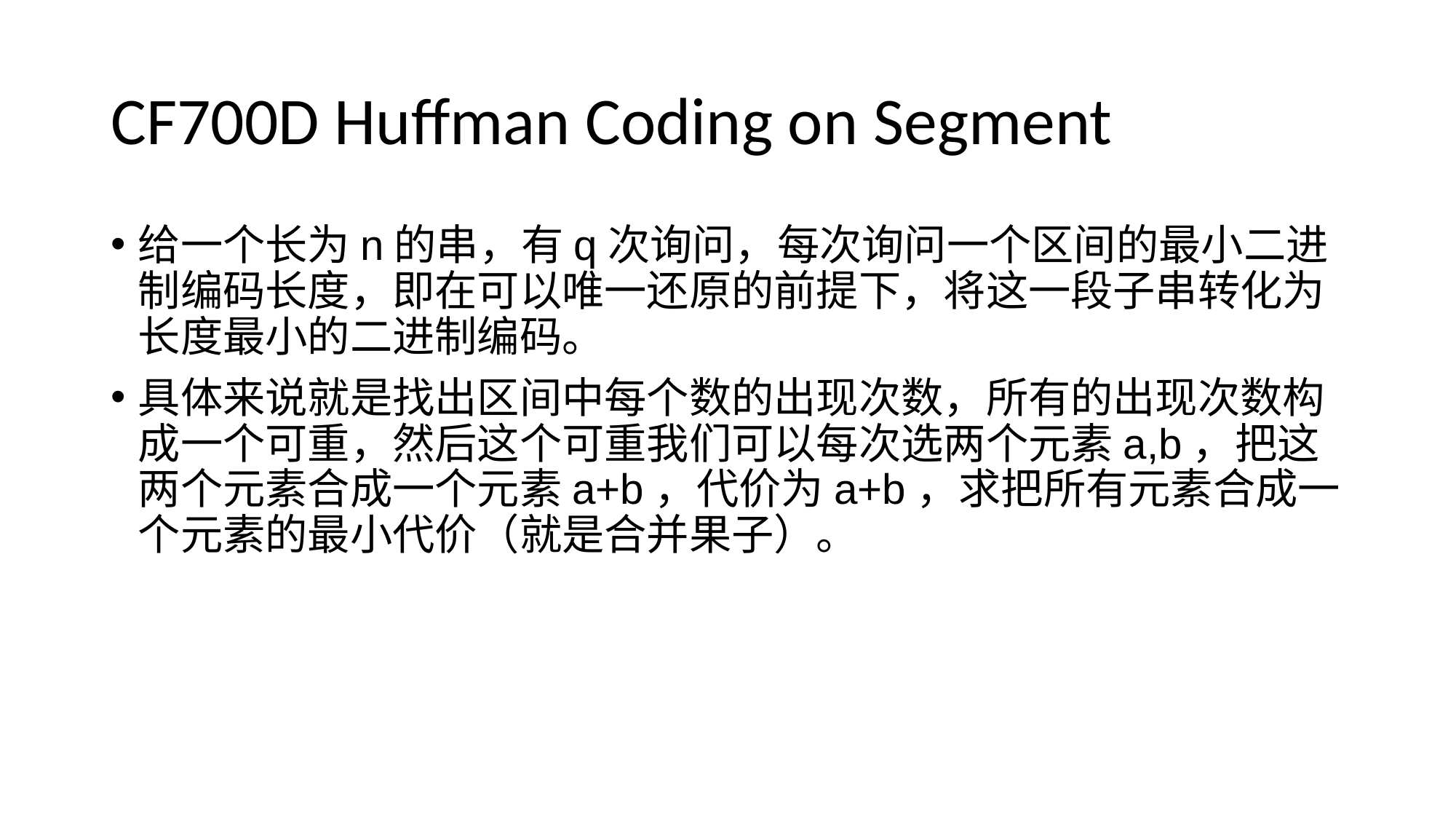

# CF700D Huffman Coding on Segment
给一个长为n的串，有q次询问，每次询问一个区间的最小二进制编码长度，即在可以唯一还原的前提下，将这一段子串转化为长度最小的二进制编码。
具体来说就是找出区间中每个数的出现次数，所有的出现次数构成一个可重，然后这个可重我们可以每次选两个元素a,b，把这两个元素合成一个元素a+b，代价为a+b，求把所有元素合成一个元素的最小代价（就是合并果子）。